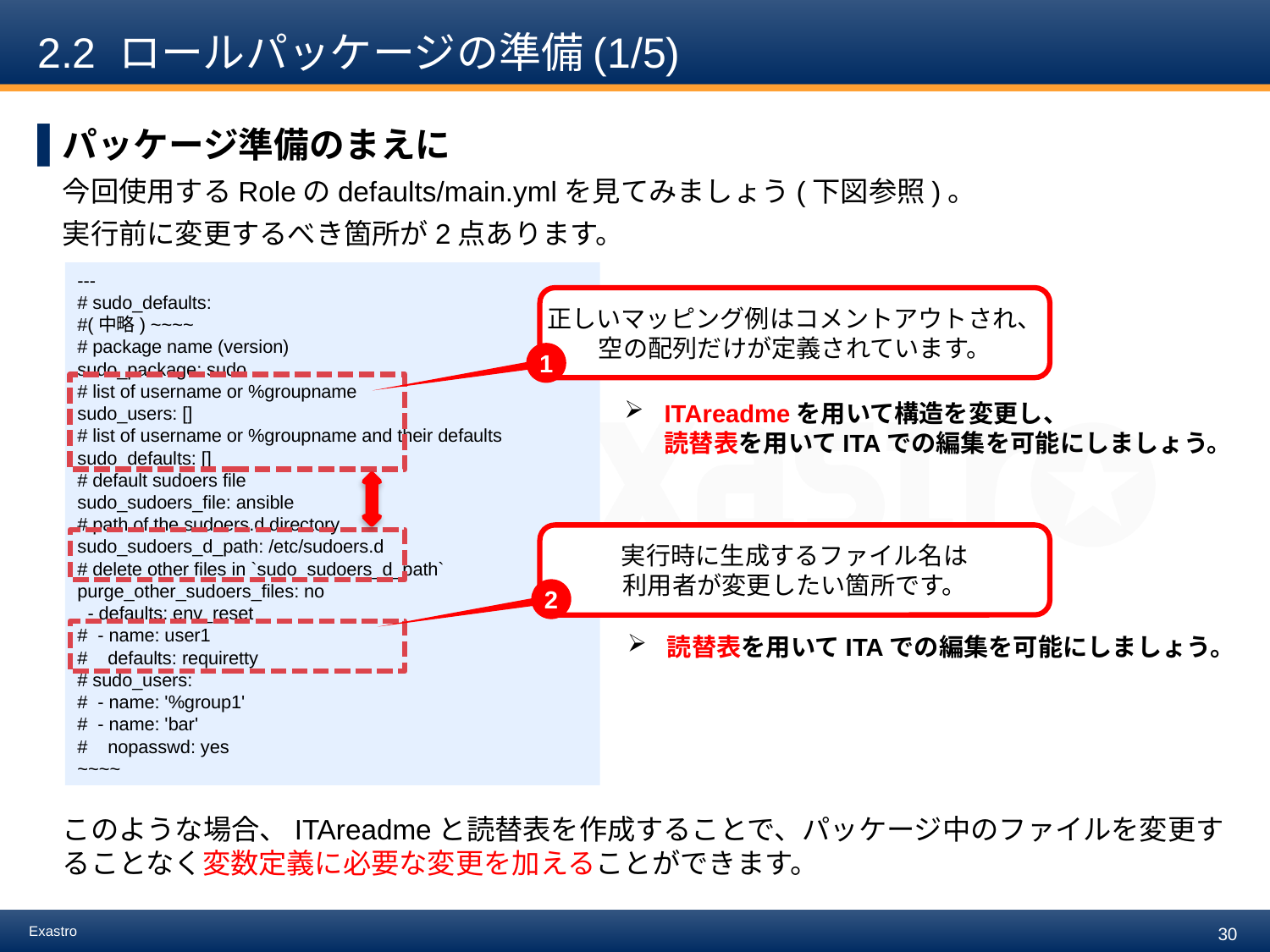

# 2.2 ロールパッケージの準備(1/5)
パッケージ準備のまえに
今回使用するRoleのdefaults/main.ymlを見てみましょう(下図参照)。
実行前に変更するべき箇所が2点あります。

このような場合、ITAreadmeと読替表を作成することで、パッケージ中のファイルを変更することなく変数定義に必要な変更を加えることができます。
---
# sudo_defaults:
#(中略) ~~~~
# package name (version)
sudo_package: sudo
# list of username or %groupname
sudo_users: []
# list of username or %groupname and their defaults
sudo_defaults: []
# default sudoers file
sudo_sudoers_file: ansible
# path of the sudoers.d directory
sudo_sudoers_d_path: /etc/sudoers.d
# delete other files in `sudo_sudoers_d_path`
purge_other_sudoers_files: no
  - defaults: env_reset
#  - name: user1
#    defaults: requiretty
# sudo_users:
#  - name: '%group1'
#  - name: 'bar'
#    nopasswd: yes
~~~~
正しいマッピング例はコメントアウトされ、
空の配列だけが定義されています。
1

ITAreadmeを用いて構造を変更し、
読替表を用いてITAでの編集を可能にしましょう。

実行時に生成するファイル名は
利用者が変更したい箇所です。

2

読替表を用いてITAでの編集を可能にしましょう。